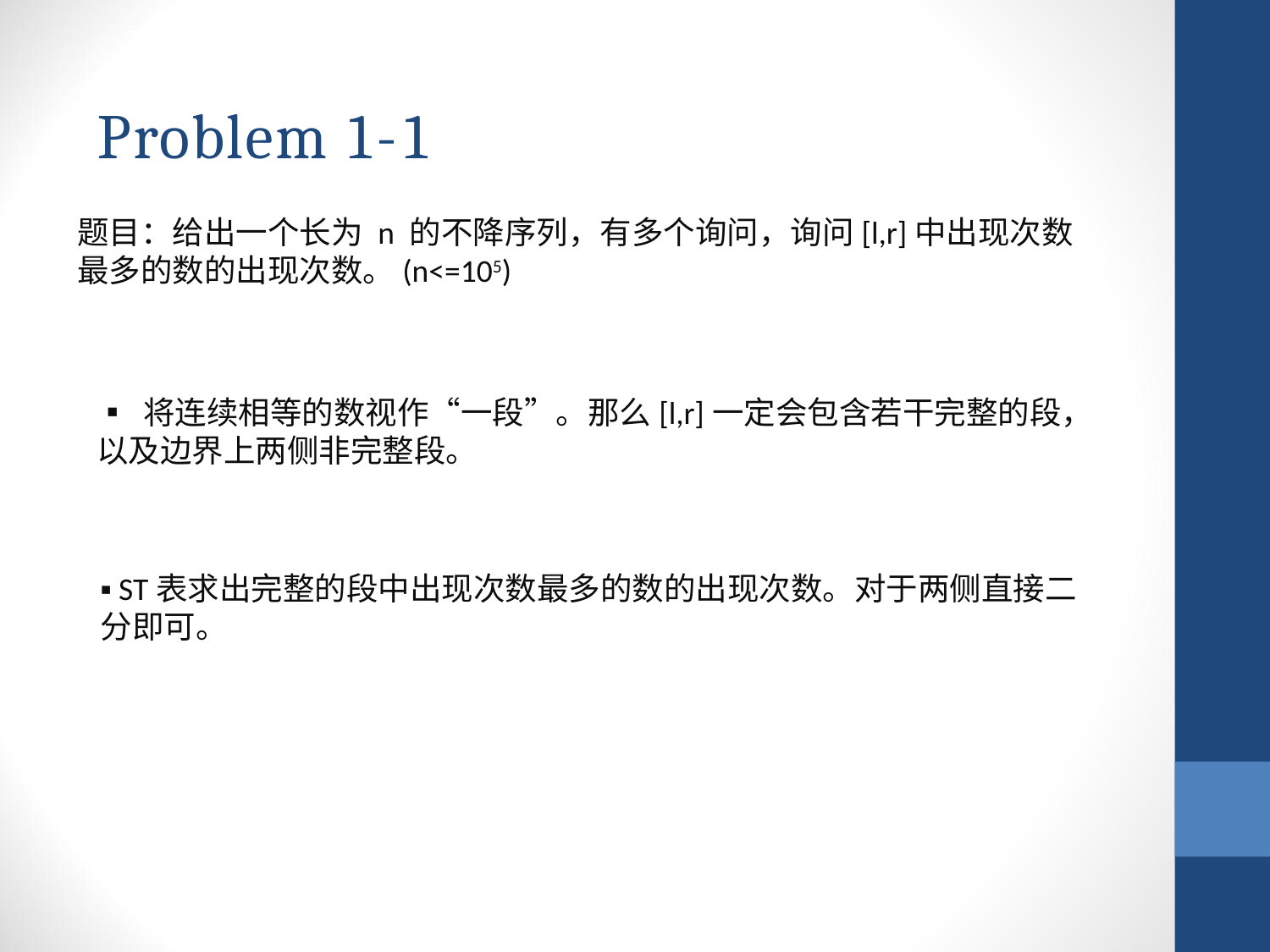

Problem 1-1
题目：给出一个长为 n 的不降序列，有多个询问，询问[l,r]中出现次数最多的数的出现次数。(n<=105)
▪ 将连续相等的数视作“一段”。那么[l,r]一定会包含若干完整的段，以及边界上两侧非完整段。
▪ ST表求出完整的段中出现次数最多的数的出现次数。对于两侧直接二分即可。